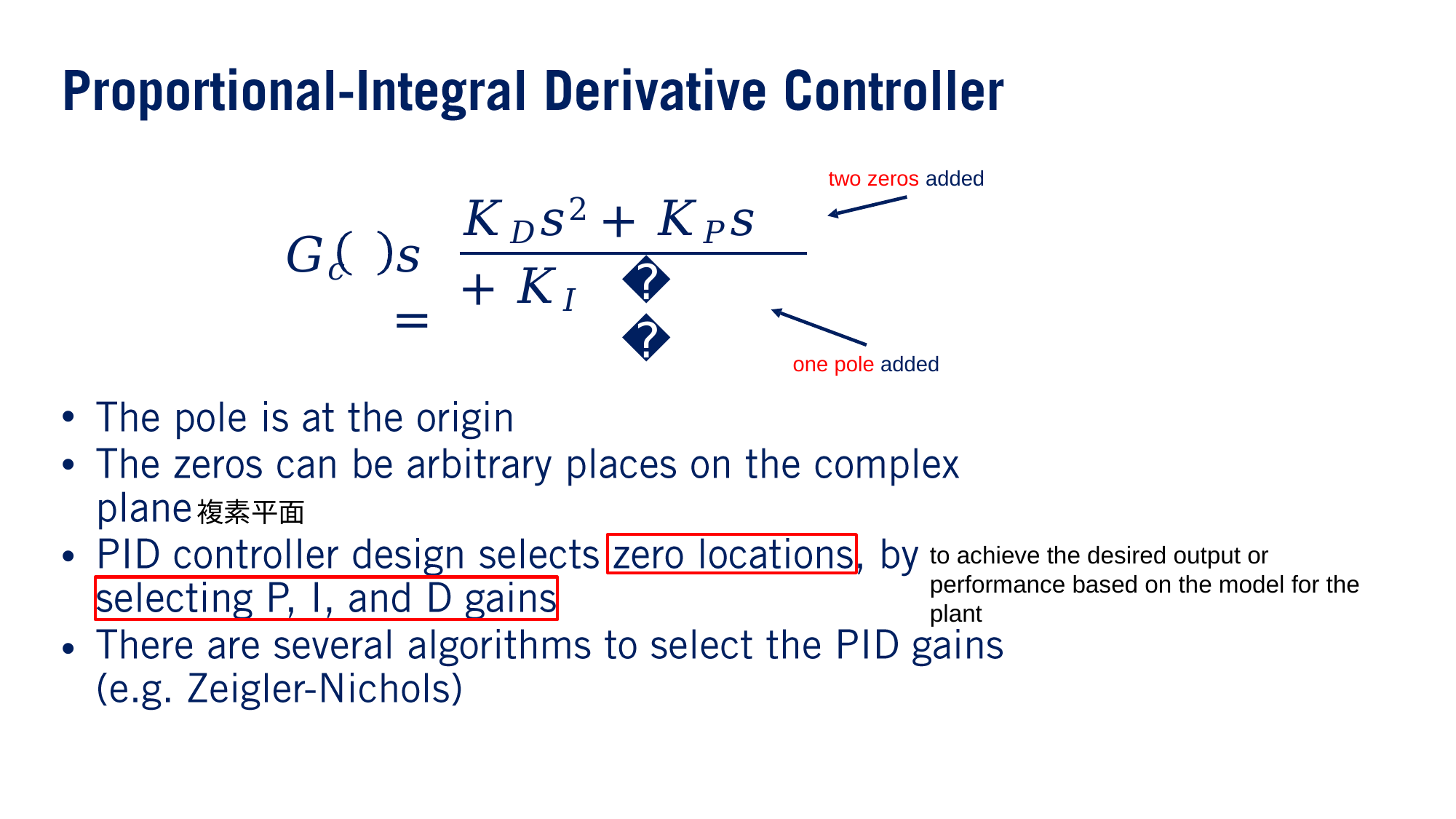

two zeros added
# 𝐾𝐷𝑠2 + 𝐾𝑃𝑠 + 𝐾𝐼

𝐺𝑐	𝑠	=

𝑠

one pole added
•
•

•

•

複素平面

to achieve the desired output or performance based on the model for the plant